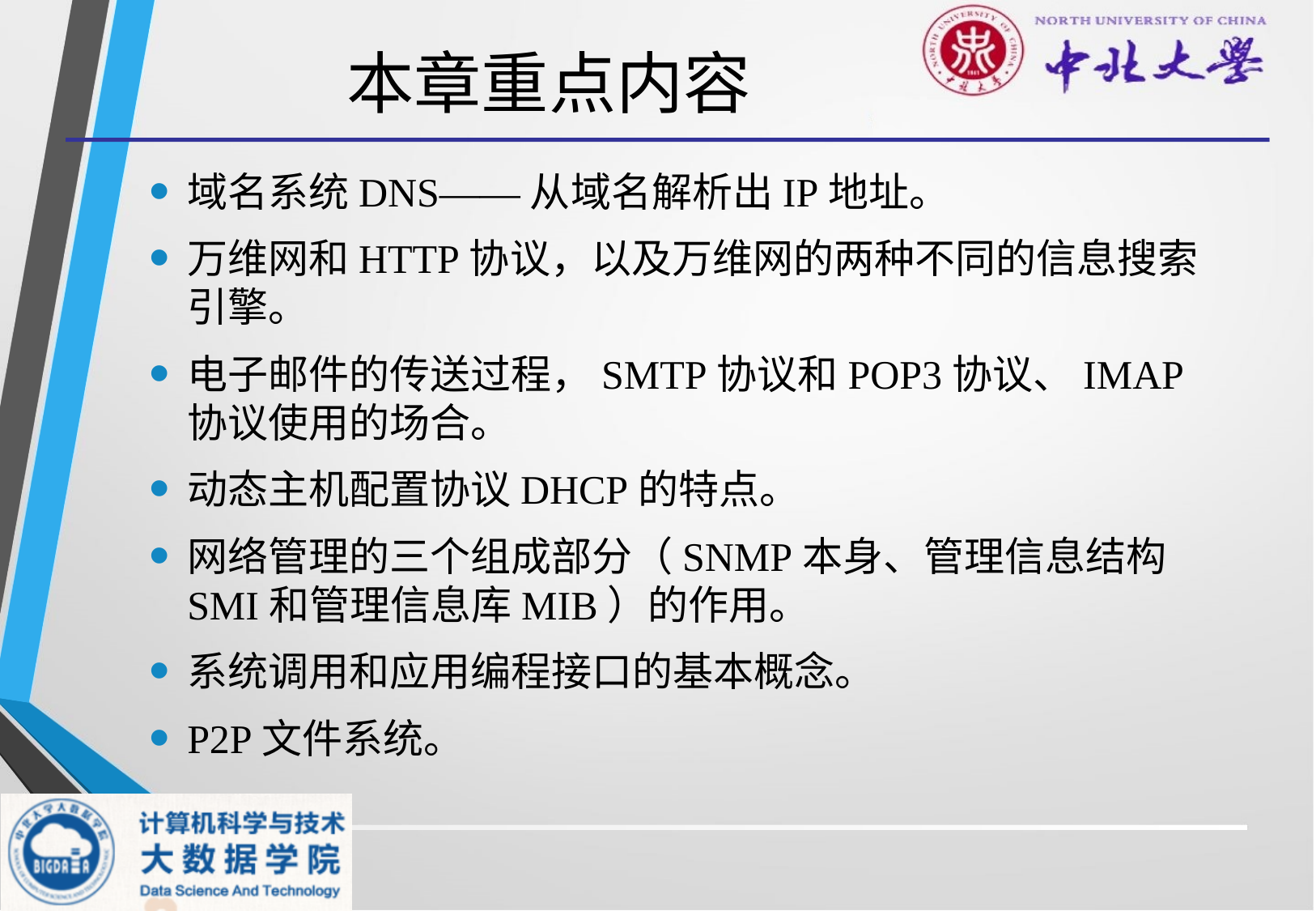

# 本章重点内容
域名系统DNS——从域名解析出IP地址。
万维网和HTTP协议，以及万维网的两种不同的信息搜索引擎。
电子邮件的传送过程，SMTP协议和POP3协议、IMAP协议使用的场合。
动态主机配置协议DHCP的特点。
网络管理的三个组成部分（SNMP本身、管理信息结构SMI和管理信息库MIB）的作用。
系统调用和应用编程接口的基本概念。
P2P文件系统。
5